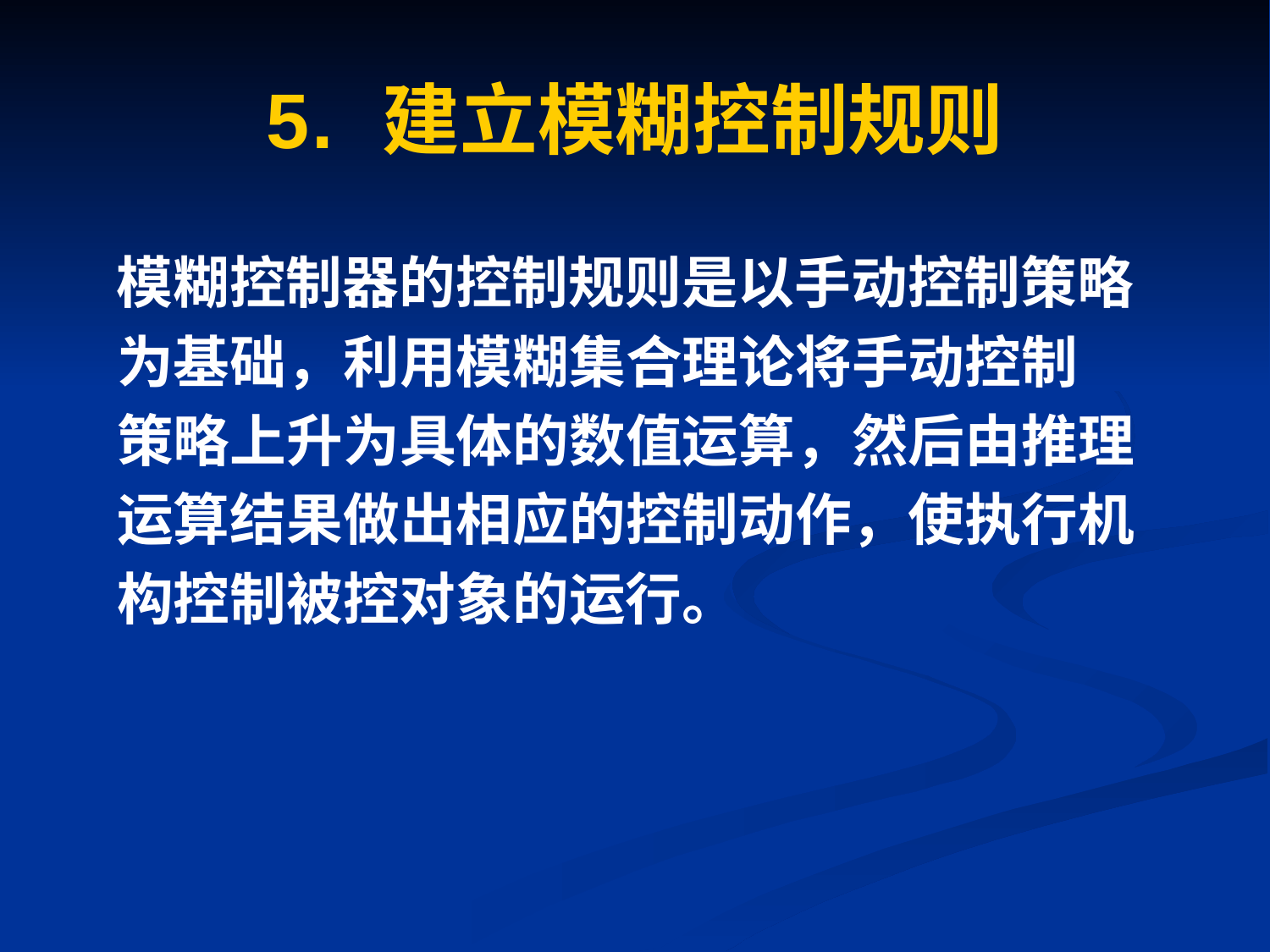

# 建立模糊控制规则
  模糊控制器的控制规则是以手动控制策略
  为基础，利用模糊集合理论将手动控制
  策略上升为具体的数值运算，然后由推理
  运算结果做出相应的控制动作，使执行机
  构控制被控对象的运行。